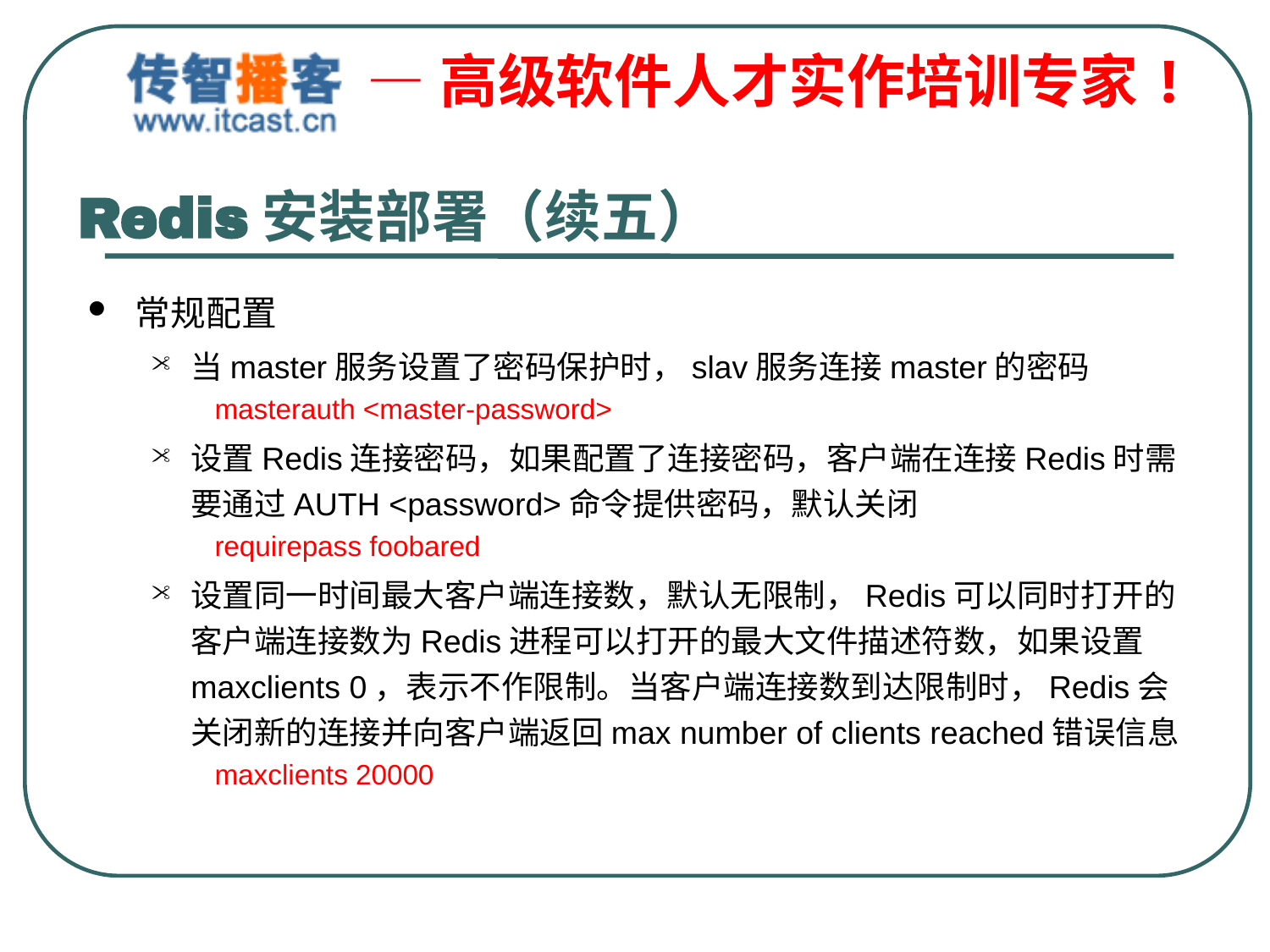

# Redis安装部署（续五）
常规配置
当master服务设置了密码保护时，slav服务连接master的密码
masterauth <master-password>
设置Redis连接密码，如果配置了连接密码，客户端在连接Redis时需要通过AUTH <password>命令提供密码，默认关闭
requirepass foobared
设置同一时间最大客户端连接数，默认无限制，Redis可以同时打开的客户端连接数为Redis进程可以打开的最大文件描述符数，如果设置 maxclients 0，表示不作限制。当客户端连接数到达限制时，Redis会关闭新的连接并向客户端返回max number of clients reached错误信息
maxclients 20000